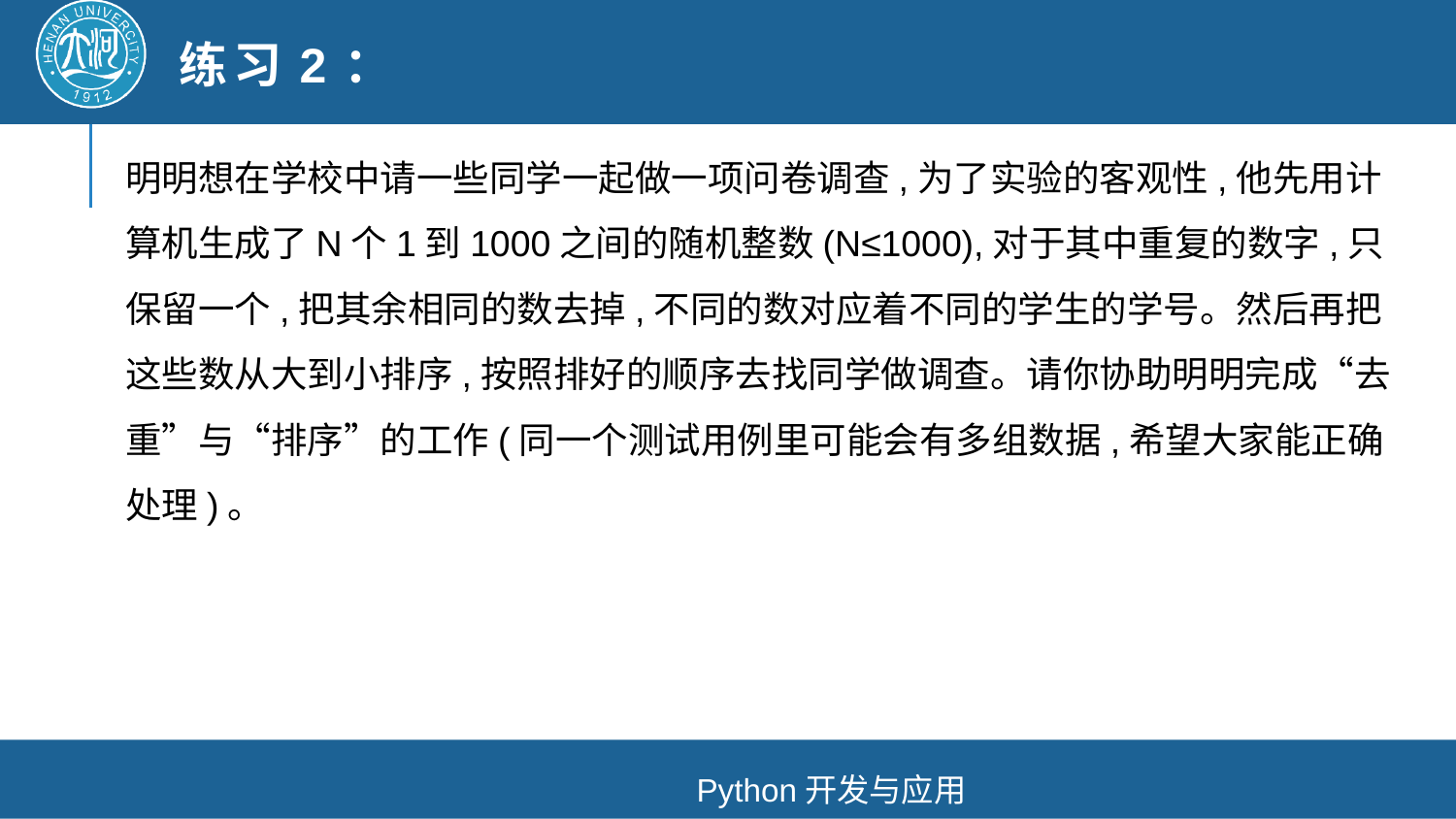

练习2：
明明想在学校中请一些同学一起做一项问卷调查,为了实验的客观性,他先用计算机生成了N个1到1000之间的随机整数(N≤1000),对于其中重复的数字,只保留一个,把其余相同的数去掉,不同的数对应着不同的学生的学号。然后再把这些数从大到小排序,按照排好的顺序去找同学做调查。请你协助明明完成“去重”与“排序”的工作(同一个测试用例里可能会有多组数据,希望大家能正确处理)。

Python开发与应用
40